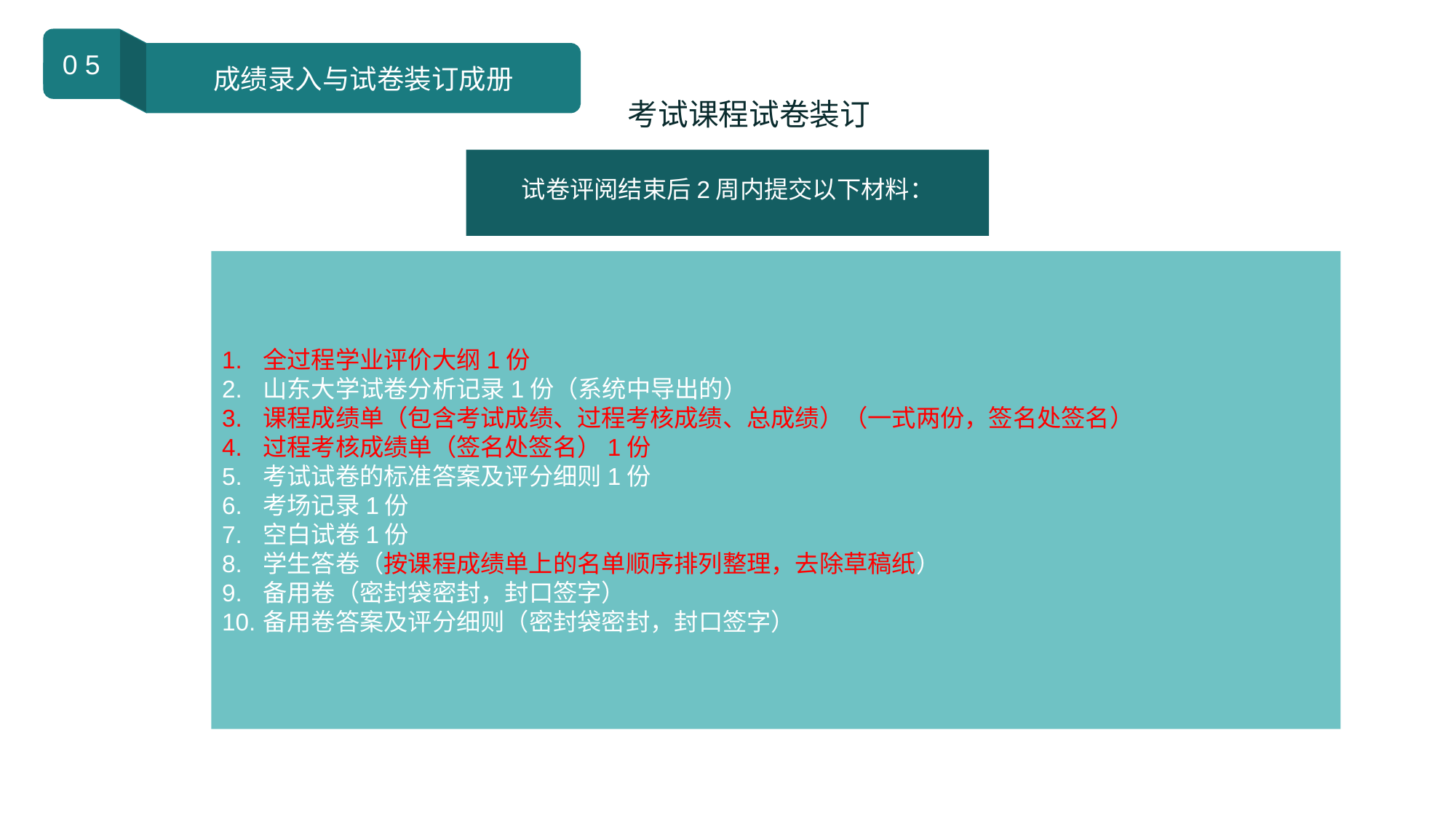

0 5

成绩录入与试卷装订成册
考试课程试卷装订

试卷评阅结束后2周内提交以下材料：
全过程学业评价大纲1份
山东大学试卷分析记录1份（系统中导出的）
课程成绩单（包含考试成绩、过程考核成绩、总成绩）（一式两份，签名处签名）
过程考核成绩单（签名处签名）1份
考试试卷的标准答案及评分细则1份
考场记录1份
空白试卷1份
学生答卷（按课程成绩单上的名单顺序排列整理，去除草稿纸）
备用卷（密封袋密封，封口签字）
备用卷答案及评分细则（密封袋密封，封口签字）